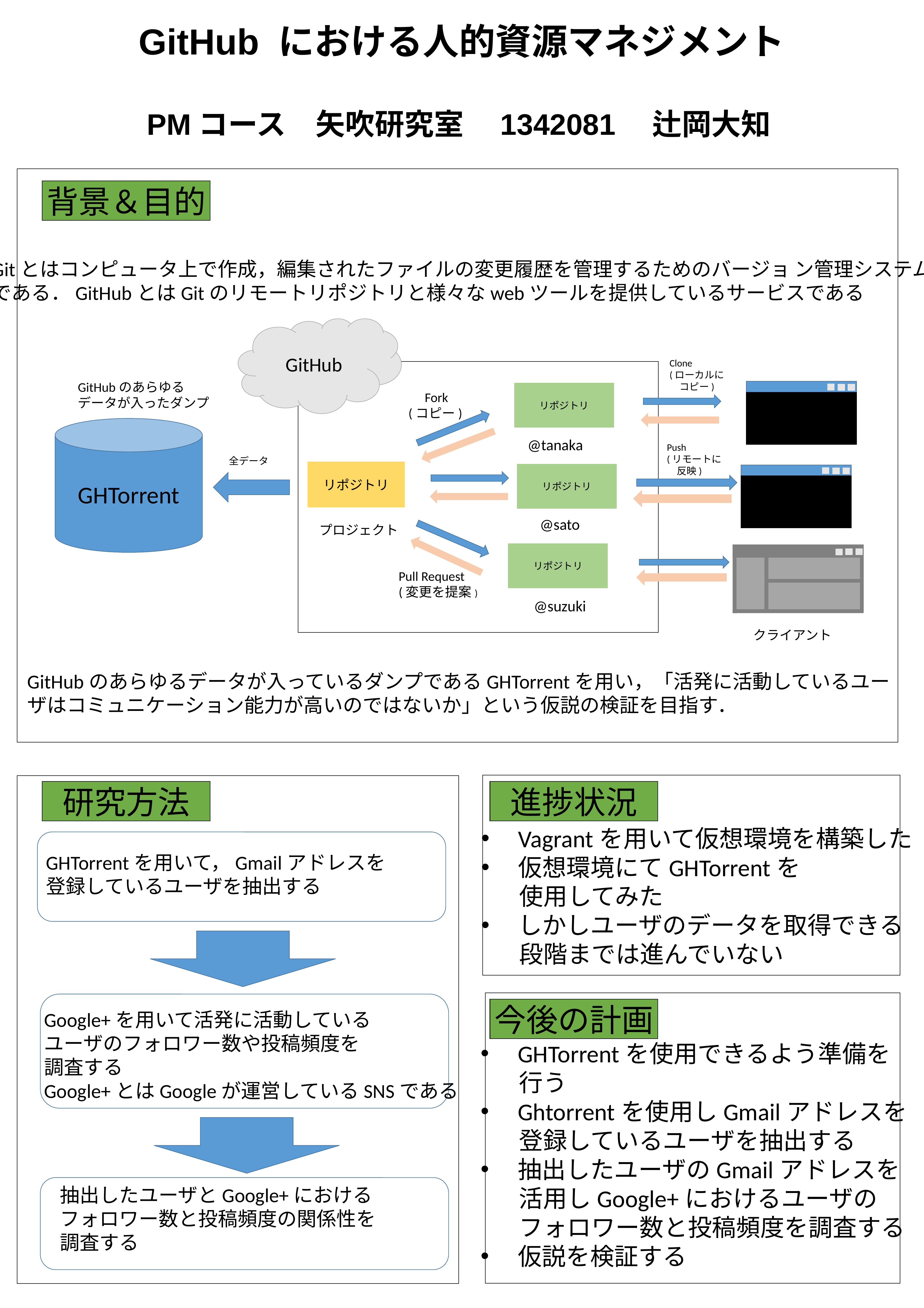

GitHub における人的資源マネジメント
PMコース　矢吹研究室　1342081　辻岡大知

背景＆目的
Gitとはコンピュータ上で作成，編集されたファイルの変更履歴を管理するためのバージョ ン管理システム
である．GitHubとはGitのリモートリポジトリと様々なwebツールを提供しているサービスである
GitHub
Clone
(ローカルに
　コピー)

GitHubのあらゆる
データが入ったダンプ

リポジトリ
　Fork
(コピー)

GHTorrent

@tanaka

Push
(リモートに
　反映)
全データ
リポジトリ
リポジトリ

@sato
プロジェクト

リポジトリ

Pull Request
(変更を提案)

@suzuki
クライアント
GitHubのあらゆるデータが入っているダンプであるGHTorrentを用い，「活発に活動しているユーザはコミュニケーション能力が高いのではないか」という仮説の検証を目指す．

GHTorrentを用いて，Gmailアドレスを
登録しているユーザを抽出する

Google+を用いて活発に活動している
ユーザのフォロワー数や投稿頻度を
調査する
Google+とはGoogleが運営しているSNSである

抽出したユーザとGoogle+における
フォロワー数と投稿頻度の関係性を
調査する
研究方法
進捗状況
Vagrantを用いて仮想環境を構築した
仮想環境にてGHTorrentを
      使用してみた
しかしユーザのデータを取得できる
      段階までは進んでいない
今後の計画
GHTorrentを使用できるよう準備を
      行う
Ghtorrentを使用しGmailアドレスを
      登録しているユーザを抽出する
抽出したユーザのGmailアドレスを
      活用しGoogle+におけるユーザの
      フォロワー数と投稿頻度を調査する
仮説を検証する